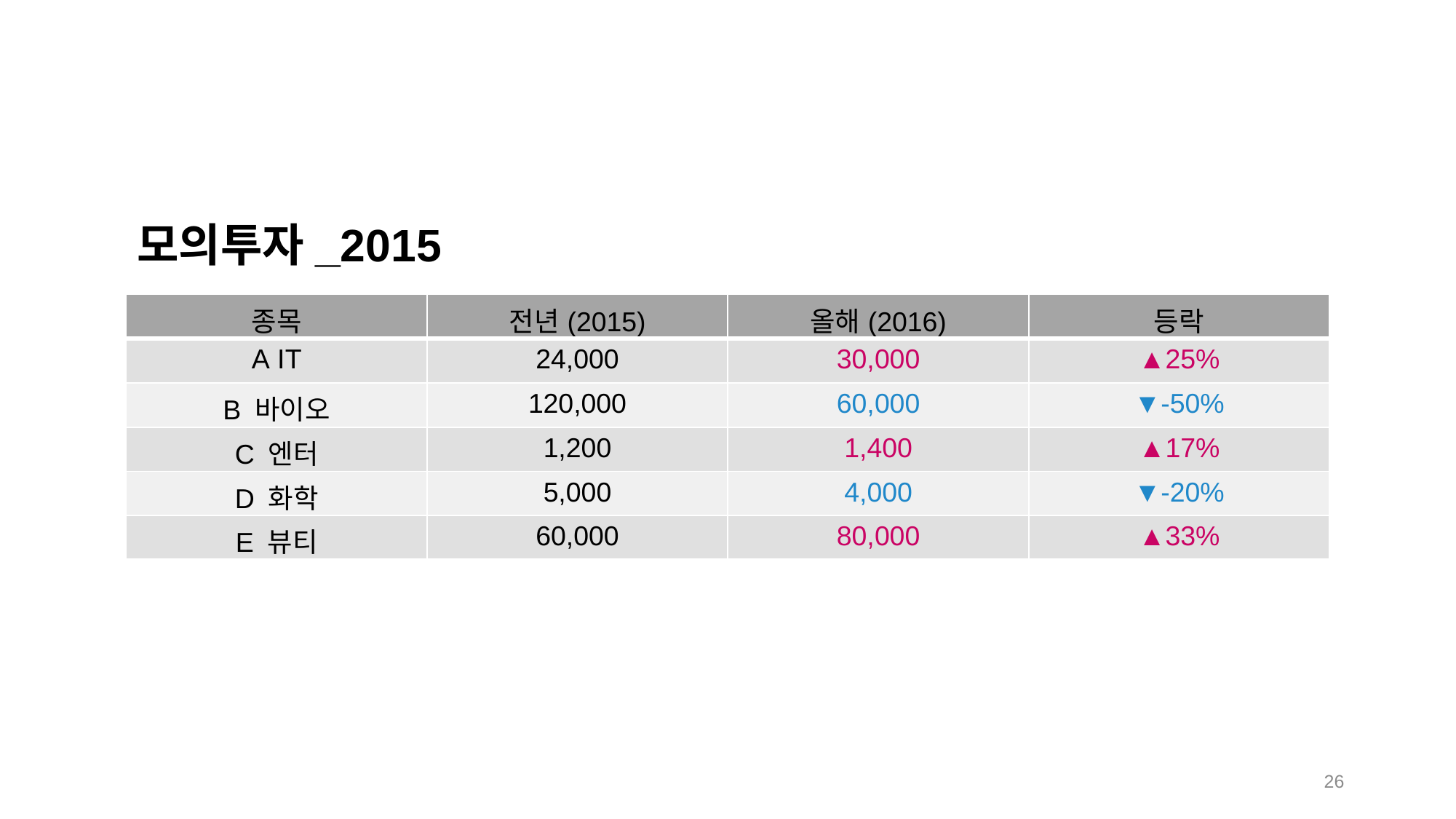

모의투자_2015
| 종목 | 전년(2015) | 올해(2016) | 등락 |
| --- | --- | --- | --- |
| A IT | 24,000 | 30,000 | ▲25% |
| B 바이오 | 120,000 | 60,000 | ▼-50% |
| C 엔터 | 1,200 | 1,400 | ▲17% |
| D 화학 | 5,000 | 4,000 | ▼-20% |
| E 뷰티 | 60,000 | 80,000 | ▲33% |
26